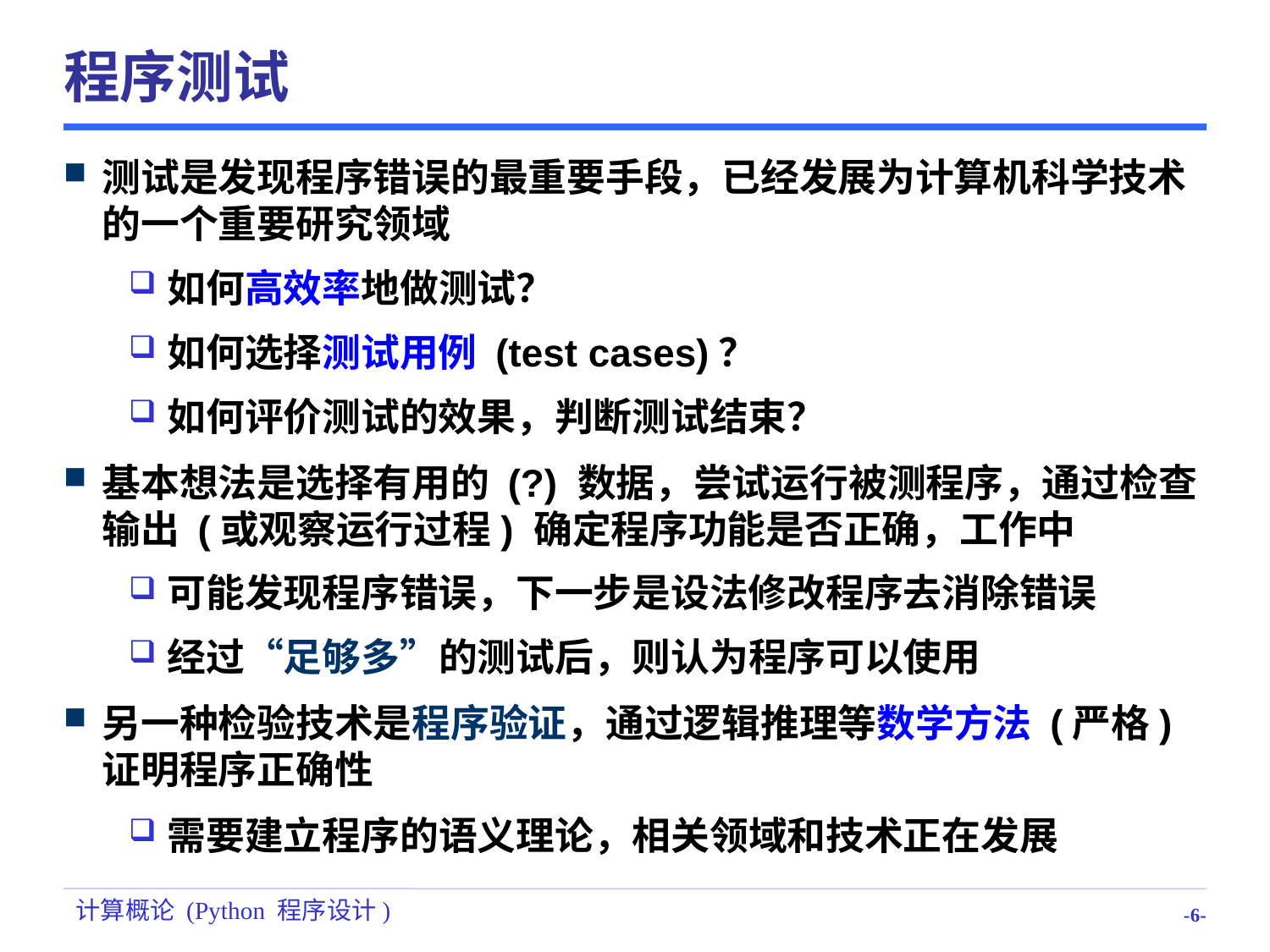

# 程序测试
测试是发现程序错误的最重要手段，已经发展为计算机科学技术的一个重要研究领域
如何高效率地做测试？
如何选择测试用例 (test cases)？
如何评价测试的效果，判断测试结束？
基本想法是选择有用的 (?) 数据，尝试运行被测程序，通过检查输出 (或观察运行过程) 确定程序功能是否正确，工作中
可能发现程序错误，下一步是设法修改程序去消除错误
经过“足够多”的测试后，则认为程序可以使用
另一种检验技术是程序验证，通过逻辑推理等数学方法 (严格) 证明程序正确性
需要建立程序的语义理论，相关领域和技术正在发展